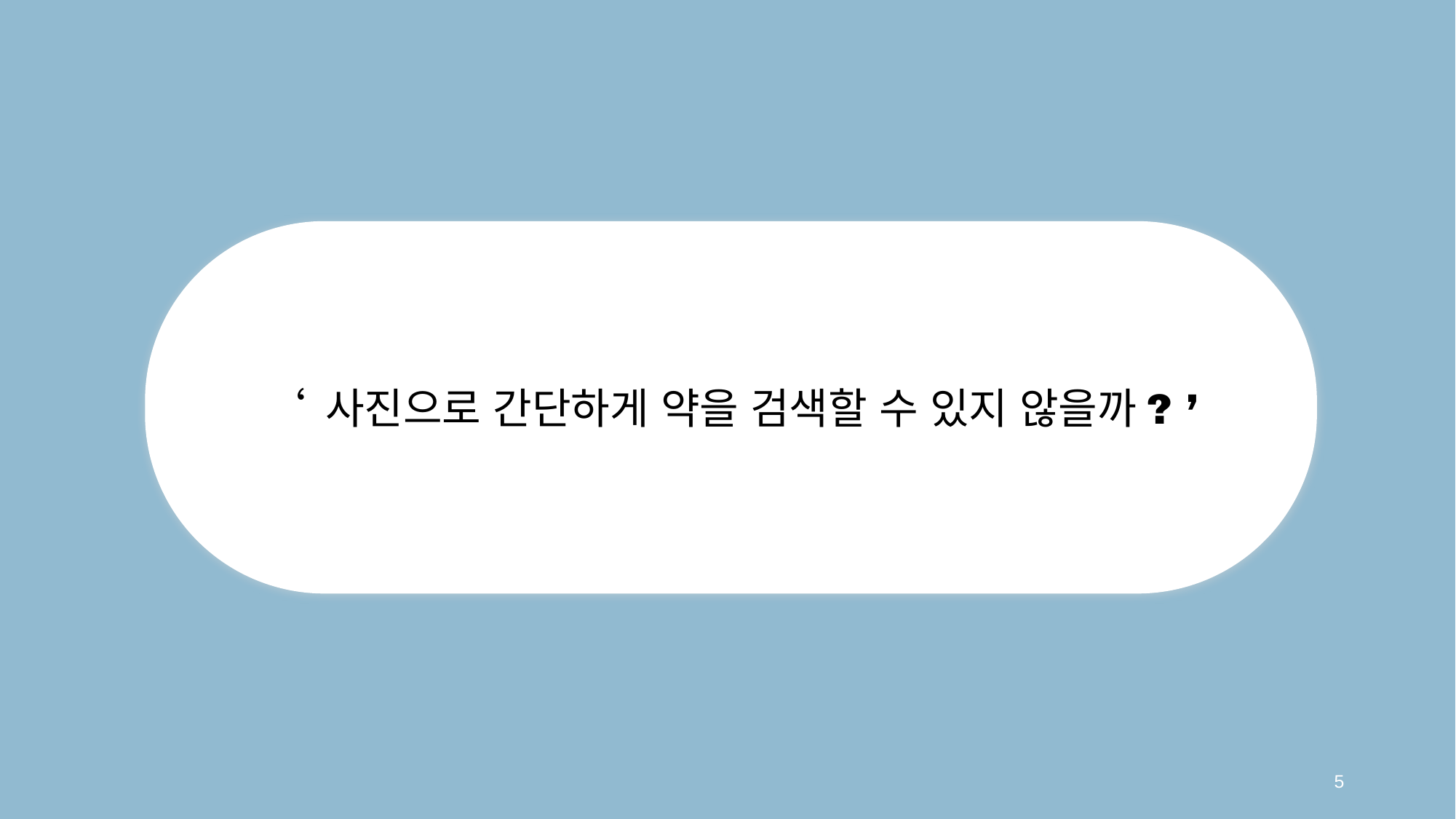

‘ 사진으로 간단하게 약을 검색할 수 있지 않을까? ’
5